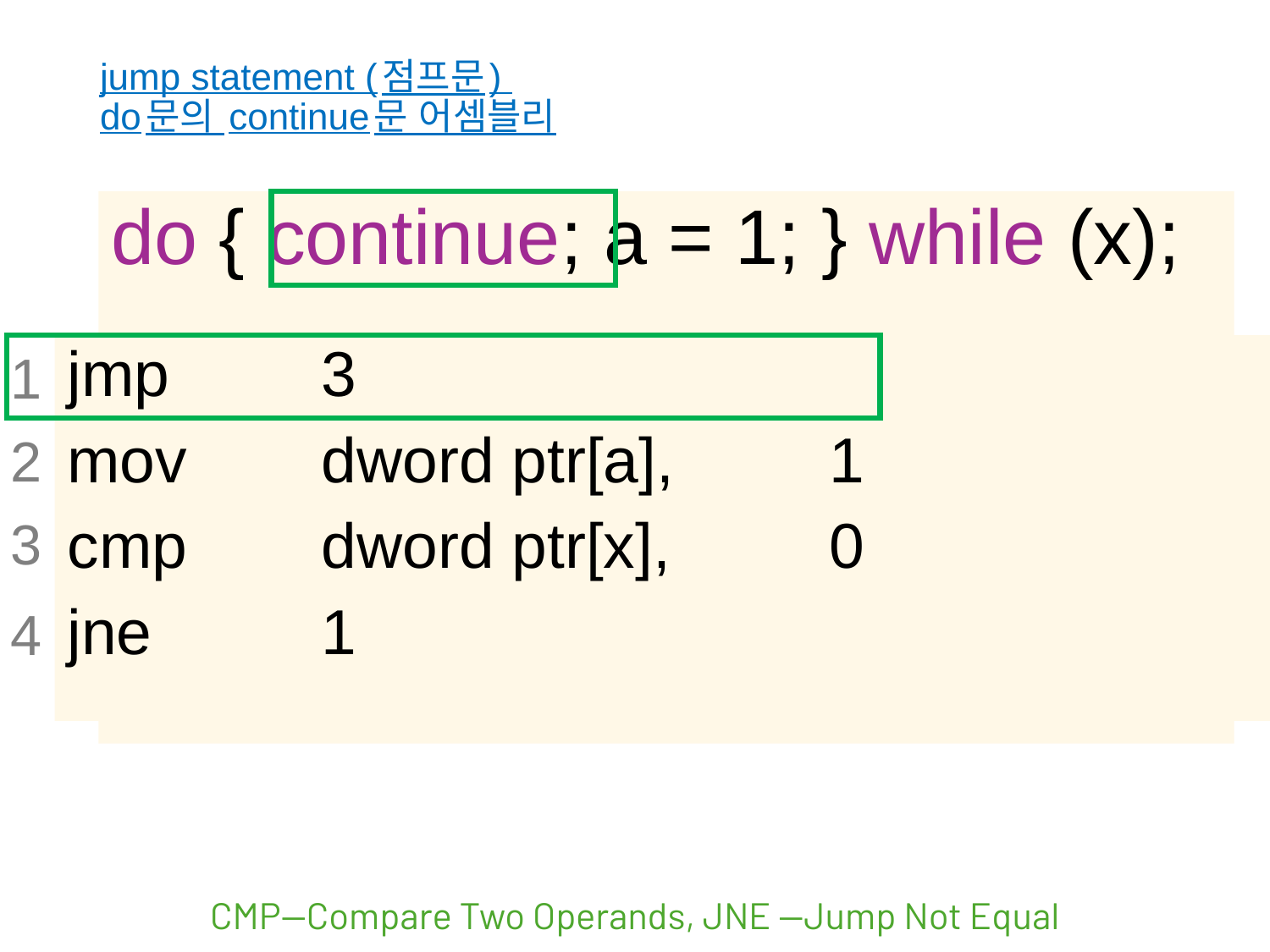

# jump statement (점프문) do문의 continue문 어셈블리
do { continue; a = 1; } while (x);

jmp		3
mov		dword ptr[a],		1
cmp		dword ptr[x],		0
jne		1
1
2
3
4
CMP—Compare Two Operands, JNE —Jump Not Equal